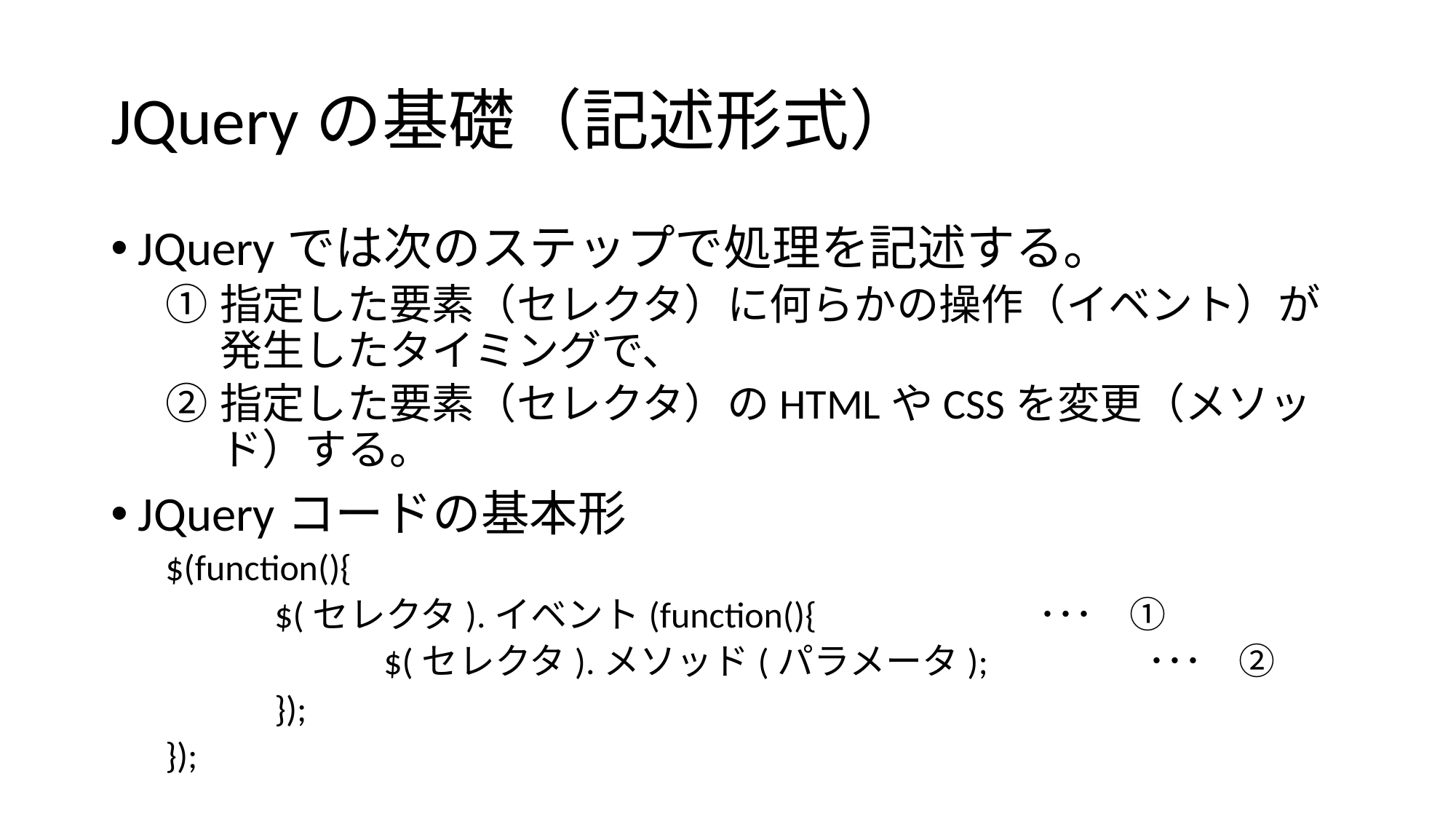

# JQueryの基礎（記述形式）
JQueryでは次のステップで処理を記述する。
指定した要素（セレクタ）に何らかの操作（イベント）が発生したタイミングで、
指定した要素（セレクタ）のHTMLやCSSを変更（メソッド）する。
JQueryコードの基本形
$(function(){
	$(セレクタ).イベント(function(){			･･･　①
		$(セレクタ).メソッド(パラメータ);		･･･　②
	});
});